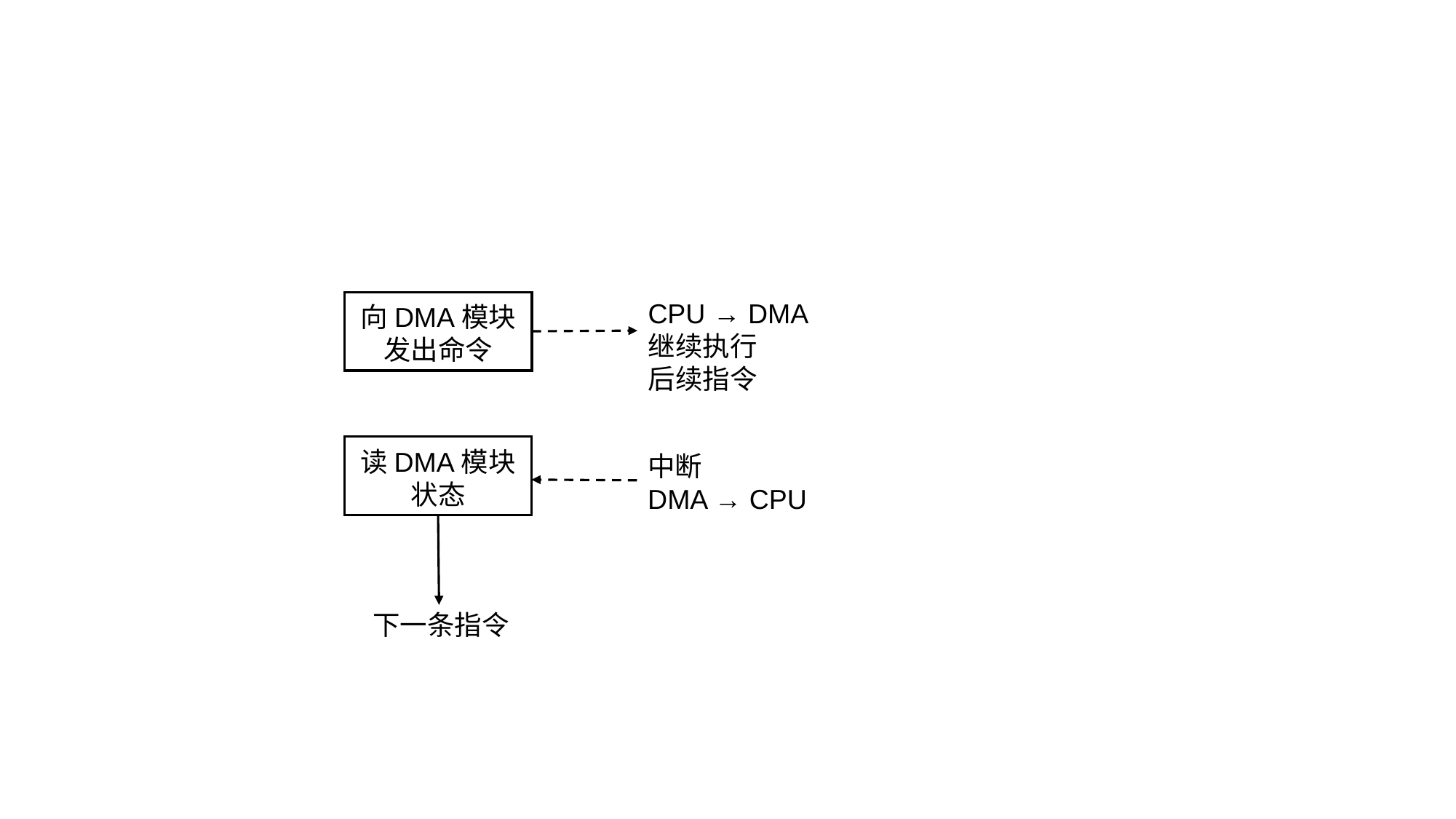

CPU → DMA
继续执行
后续指令

向DMA模块
发出命令

读DMA模块
状态
中断
DMA → CPU
下一条指令